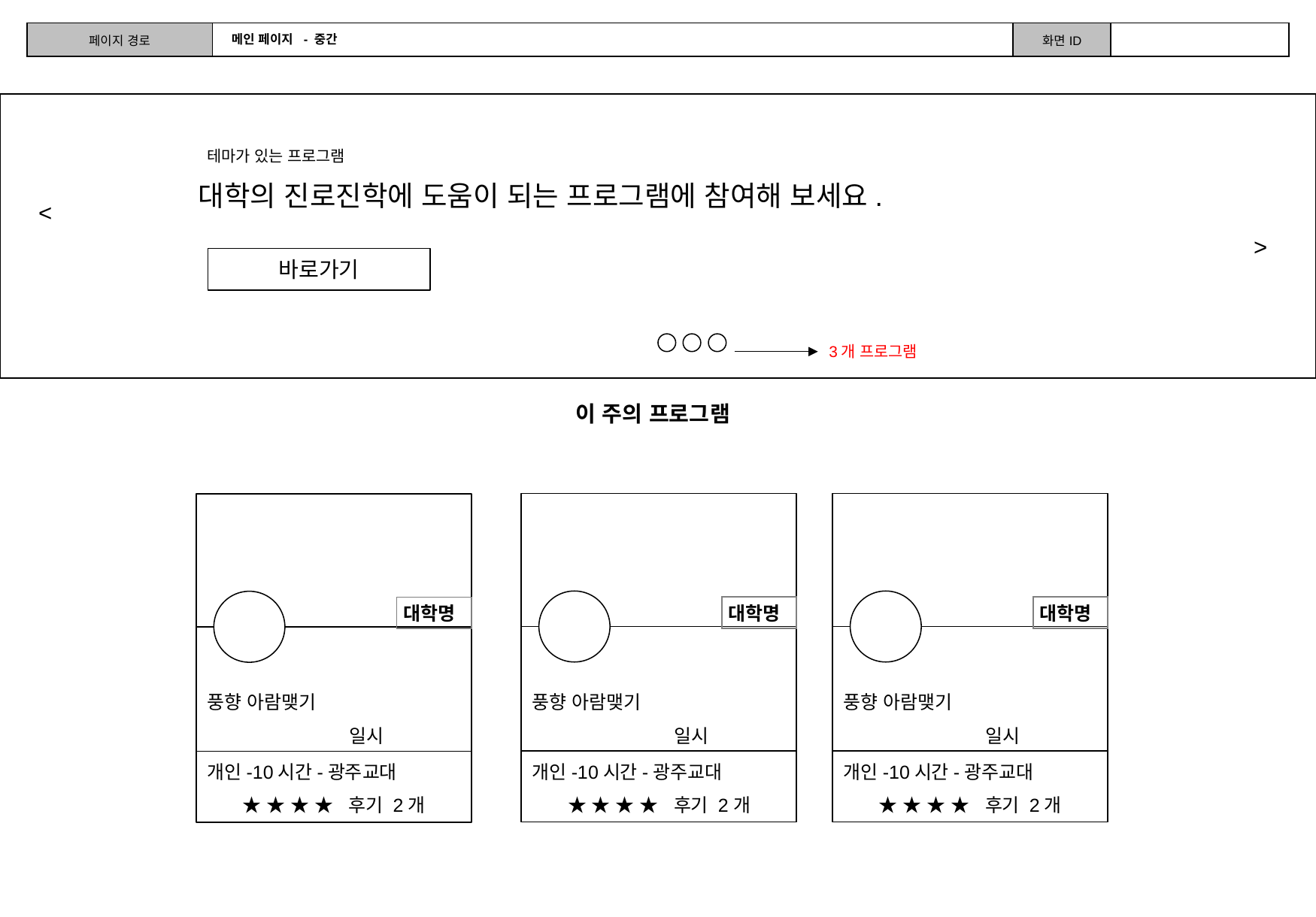

메인 페이지  - 중간

테마가 있는 프로그램
대학의 진로진학에 도움이 되는 프로그램에 참여해 보세요.
<
<
바로가기

3개 프로그램
이 주의 프로그램

대학명
대학명
대학명
풍향 아람맺기
풍향 아람맺기
풍향 아람맺기
일시
일시
일시
개인-10시간-광주교대
개인-10시간-광주교대
개인-10시간-광주교대
★ ★ ★ ★  후기 2개
★ ★ ★ ★  후기 2개
★ ★ ★ ★  후기 2개